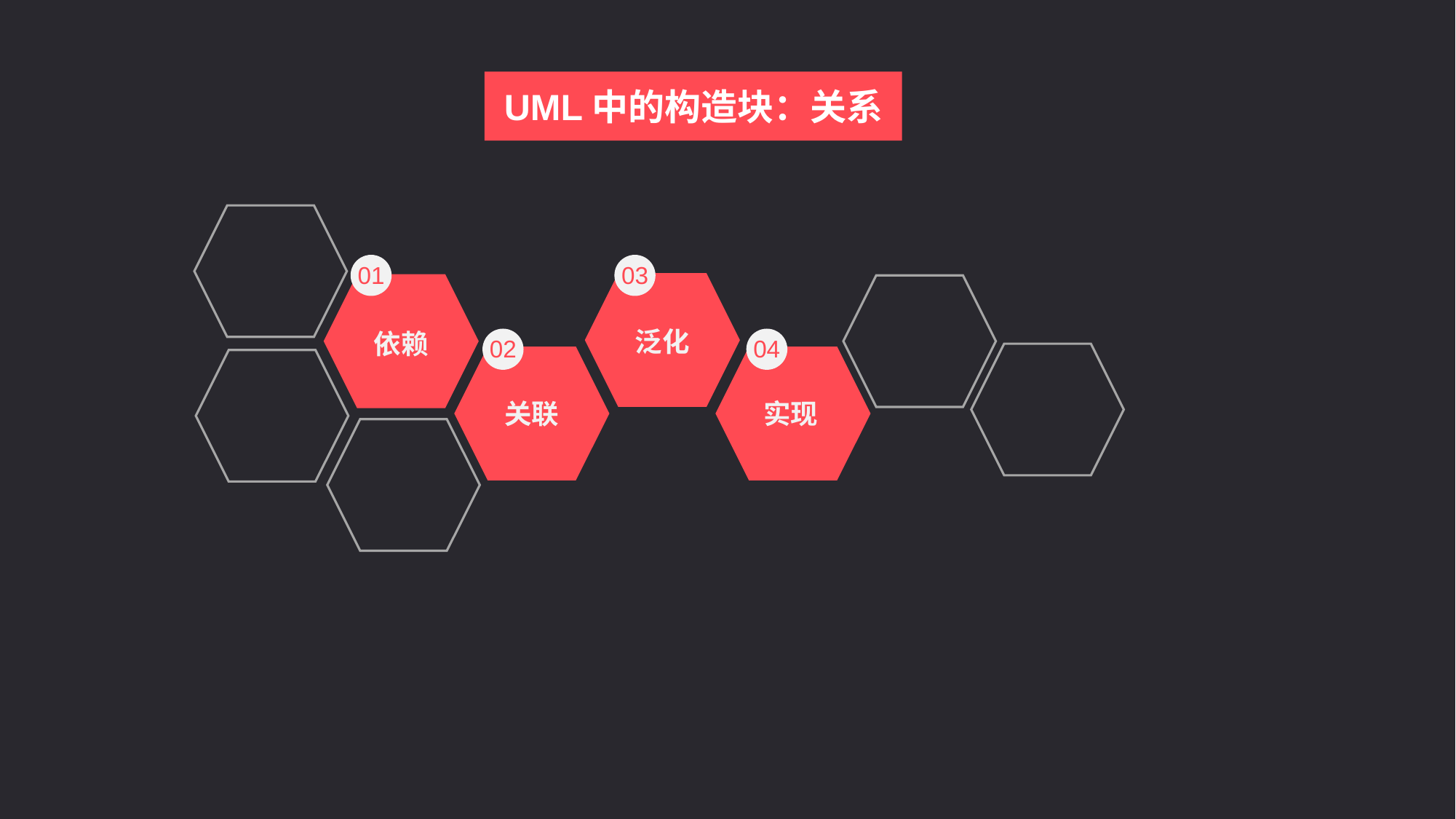

UML中的构造块：关系

01

依赖

03

泛化

02

关联

04

实现